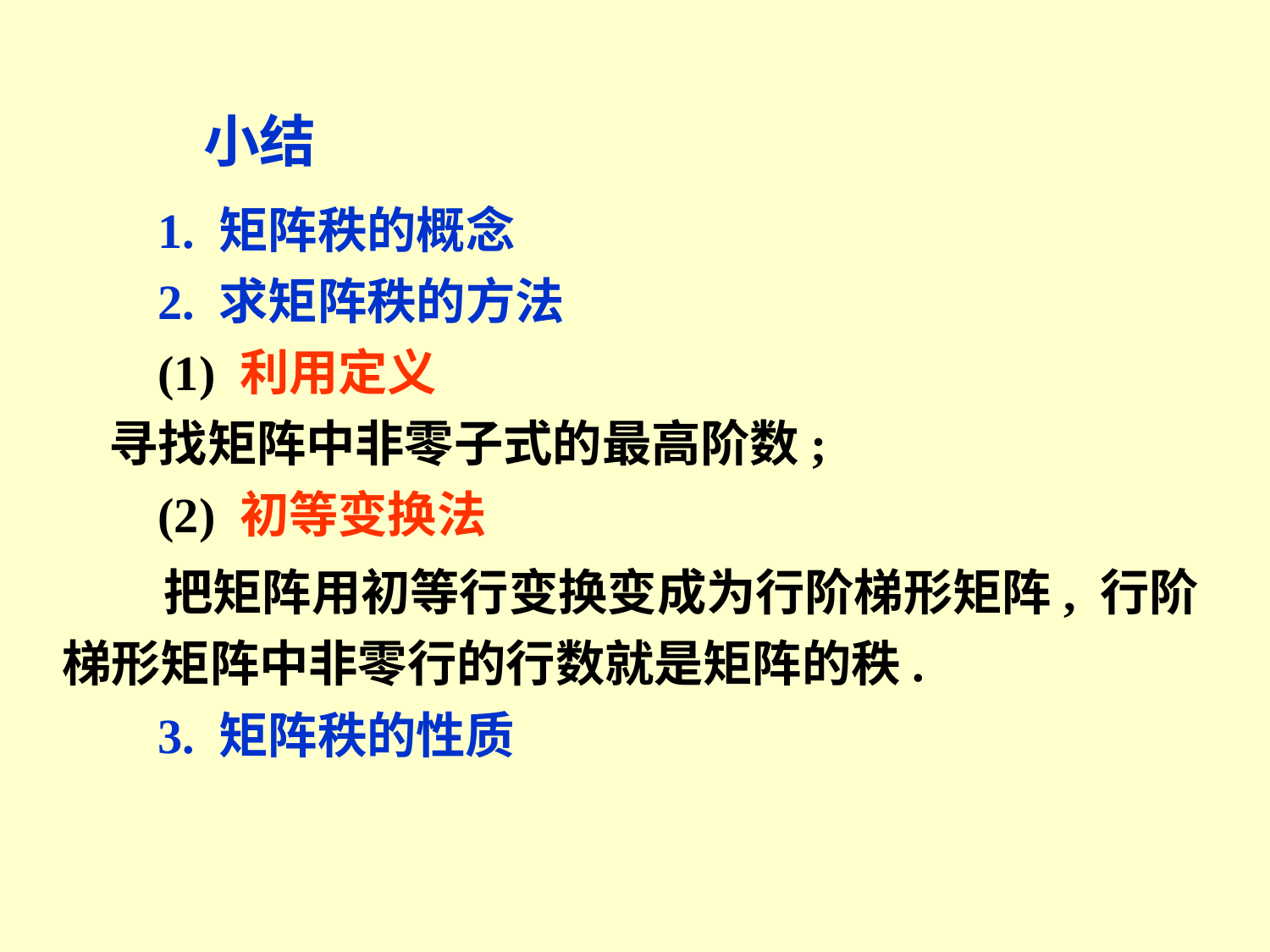

小结
    1. 矩阵秩的概念
    2. 求矩阵秩的方法
    (1) 利用定义
寻找矩阵中非零子式的最高阶数;
    (2) 初等变换法
        把矩阵用初等行变换变成为行阶梯形矩阵, 行阶梯形矩阵中非零行的行数就是矩阵的秩.
3. 矩阵秩的性质